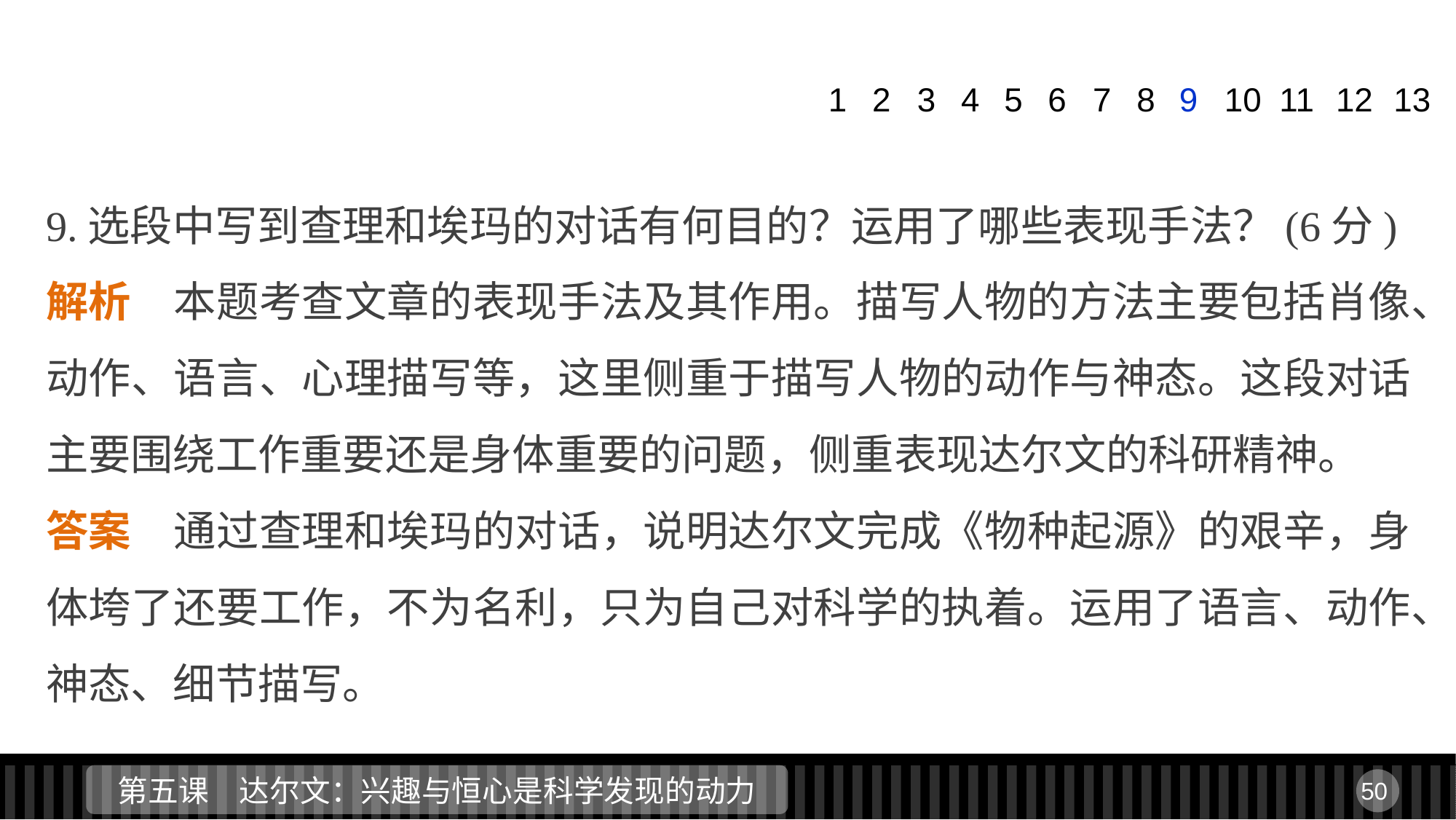

1
2
3
4
5
6
7
8
9
11
12
13
10
9.选段中写到查理和埃玛的对话有何目的？运用了哪些表现手法？(6分)
解析　本题考查文章的表现手法及其作用。描写人物的方法主要包括肖像、动作、语言、心理描写等，这里侧重于描写人物的动作与神态。这段对话主要围绕工作重要还是身体重要的问题，侧重表现达尔文的科研精神。
答案　通过查理和埃玛的对话，说明达尔文完成《物种起源》的艰辛，身体垮了还要工作，不为名利，只为自己对科学的执着。运用了语言、动作、神态、细节描写。